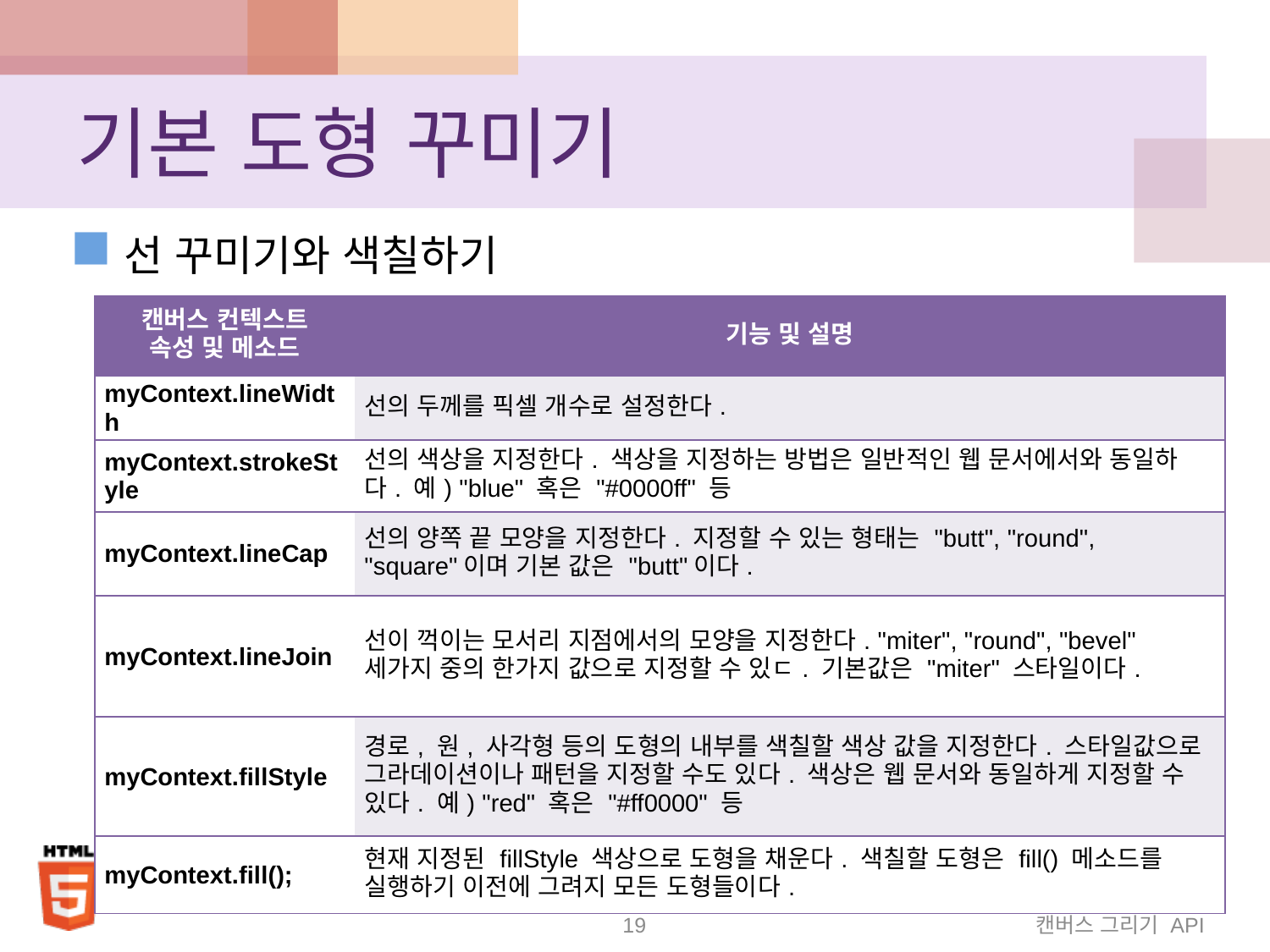

# 기본 도형 꾸미기
선 꾸미기와 색칠하기

| 캔버스 컨텍스트 속성 및 메소드 | 기능 및 설명 |
| --- | --- |
| myContext.lineWidth | 선의 두께를 픽셀 개수로 설정한다. |
| myContext.strokeStyle | 선의 색상을 지정한다. 색상을 지정하는 방법은 일반적인 웹 문서에서와 동일하다. 예) "blue" 혹은 "#0000ff" 등 |
| myContext.lineCap | 선의 양쪽 끝 모양을 지정한다. 지정할 수 있는 형태는 "butt", "round", "square"이며 기본 값은 "butt"이다. |
| myContext.lineJoin | 선이 꺽이는 모서리 지점에서의 모양을 지정한다. "miter", "round", "bevel" 세가지 중의 한가지 값으로 지정할 수 있ㄷ. 기본값은 "miter" 스타일이다. |
| myContext.fillStyle | 경로, 원, 사각형 등의 도형의 내부를 색칠할 색상 값을 지정한다. 스타일값으로 그라데이션이나 패턴을 지정할 수도 있다. 색상은 웹 문서와 동일하게 지정할 수 있다. 예) "red" 혹은 "#ff0000" 등 |
| myContext.fill(); | 현재 지정된 fillStyle 색상으로 도형을 채운다. 색칠할 도형은 fill() 메소드를 실행하기 이전에 그려지 모든 도형들이다. |
19
캔버스 그리기 API